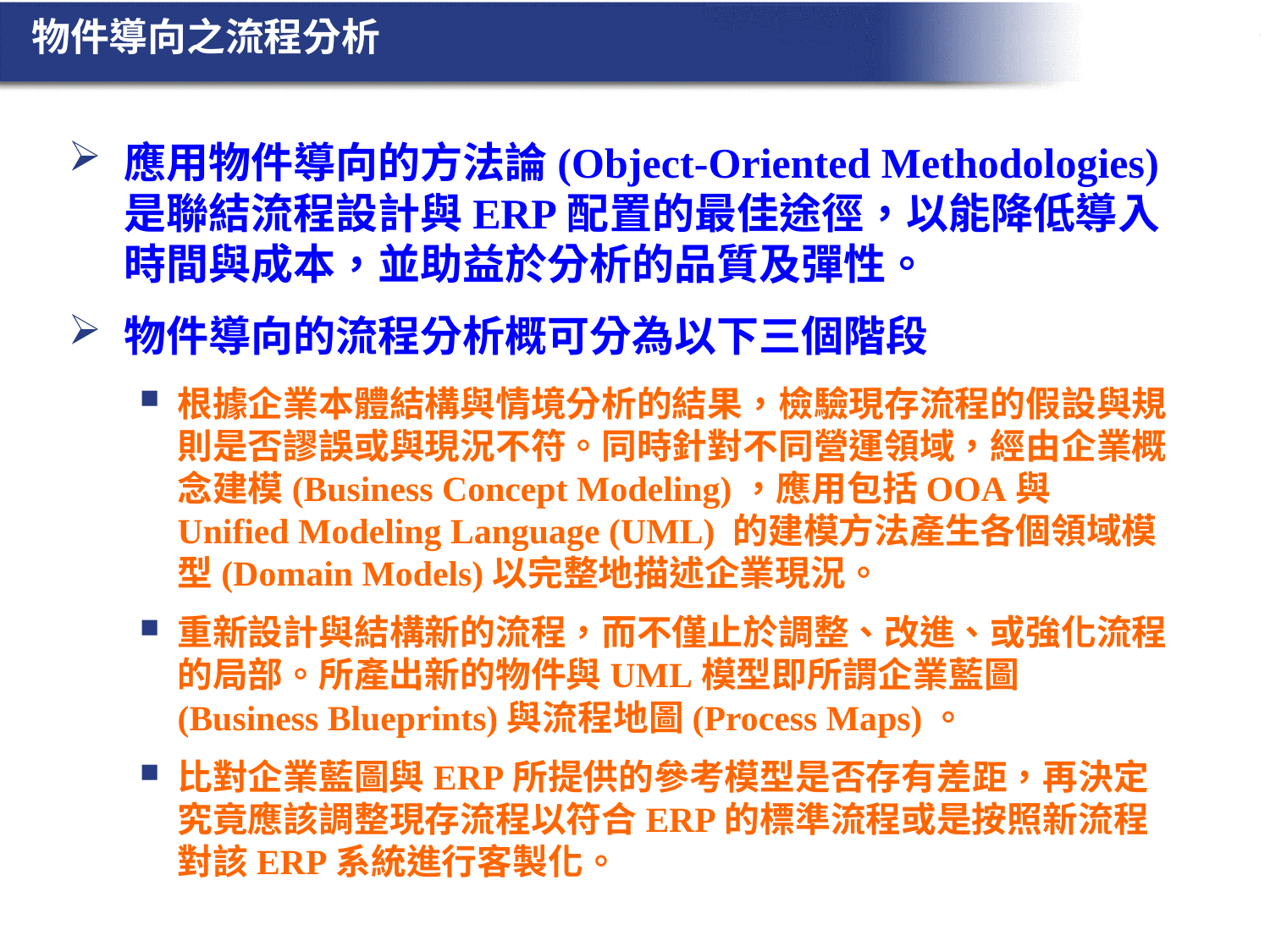

# 物件導向之流程分析
應用物件導向的方法論(Object-Oriented Methodologies)是聯結流程設計與ERP配置的最佳途徑，以能降低導入時間與成本，並助益於分析的品質及彈性。
物件導向的流程分析概可分為以下三個階段
根據企業本體結構與情境分析的結果，檢驗現存流程的假設與規則是否謬誤或與現況不符。同時針對不同營運領域，經由企業概念建模(Business Concept Modeling)，應用包括OOA與Unified Modeling Language (UML) 的建模方法產生各個領域模型(Domain Models)以完整地描述企業現況。
重新設計與結構新的流程，而不僅止於調整、改進、或強化流程的局部。所產出新的物件與UML模型即所謂企業藍圖(Business Blueprints)與流程地圖(Process Maps)。
比對企業藍圖與ERP所提供的參考模型是否存有差距，再決定究竟應該調整現存流程以符合ERP的標準流程或是按照新流程對該ERP系統進行客製化。